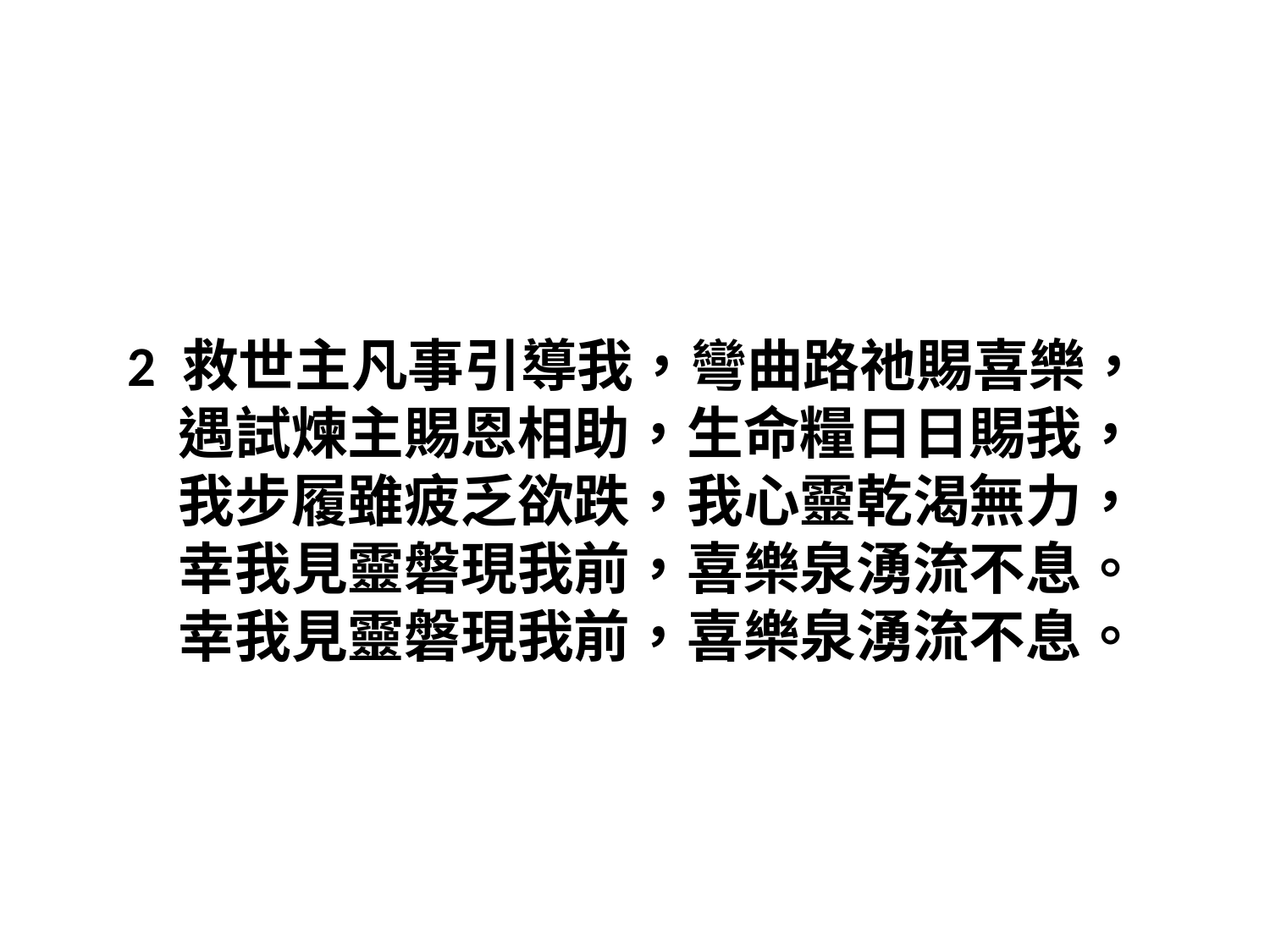

#
2 救世主凡事引導我，彎曲路祂賜喜樂，
遇試煉主賜恩相助，生命糧日日賜我，
我步履雖疲乏欲跌，我心靈乾渴無力，
幸我見靈磐現我前，喜樂泉湧流不息。
幸我見靈磐現我前，喜樂泉湧流不息。